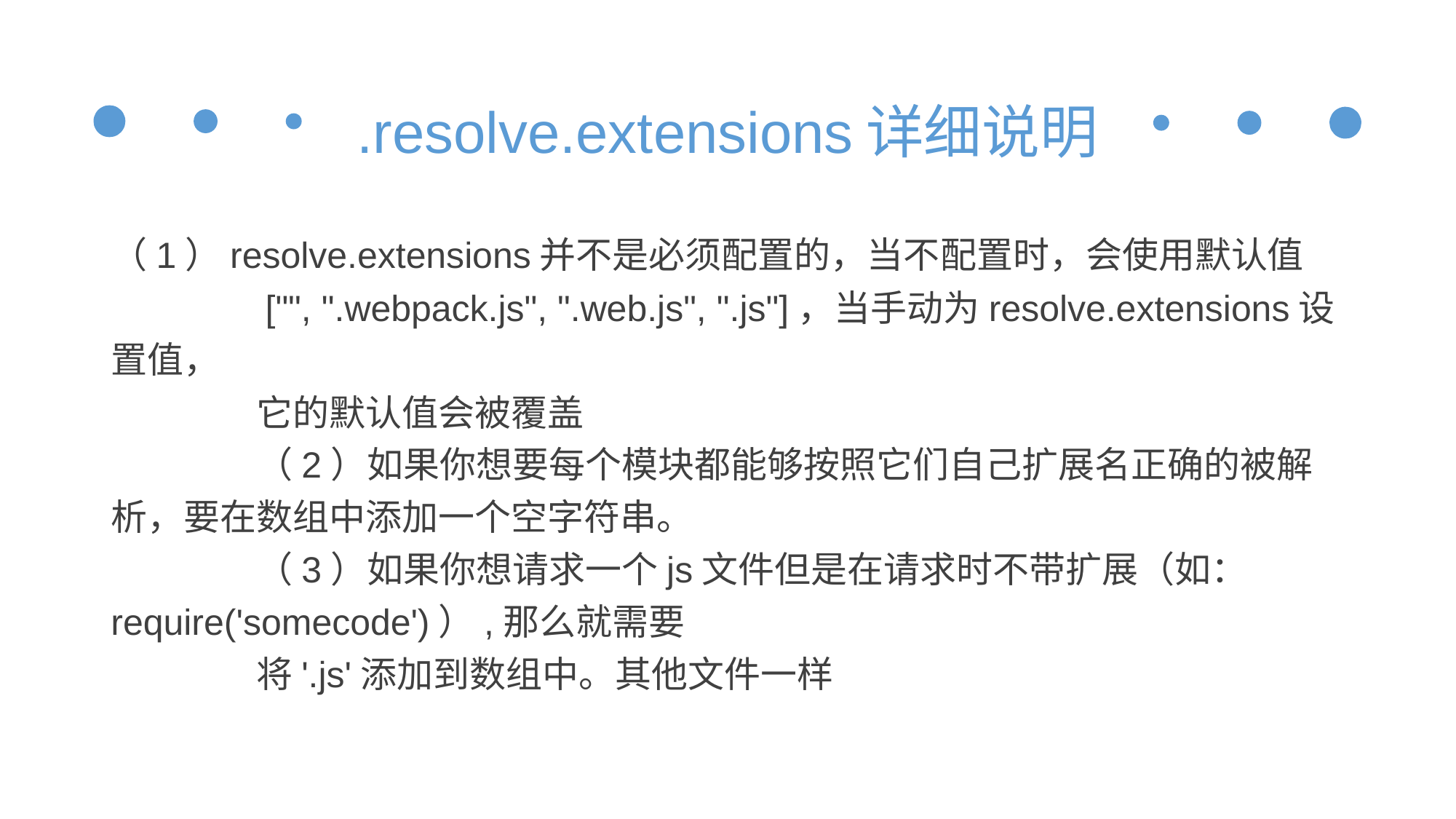

# .resolve.extensions详细说明
（1）resolve.extensions并不是必须配置的，当不配置时，会使用默认值
　　　　["", ".webpack.js", ".web.js", ".js"]，当手动为resolve.extensions设置值，
　　　　它的默认值会被覆盖
　　　　（2）如果你想要每个模块都能够按照它们自己扩展名正确的被解析，要在数组中添加一个空字符串。
　　　　（3）如果你想请求一个js文件但是在请求时不带扩展（如：require('somecode')）,那么就需要
　　　　将'.js'添加到数组中。其他文件一样